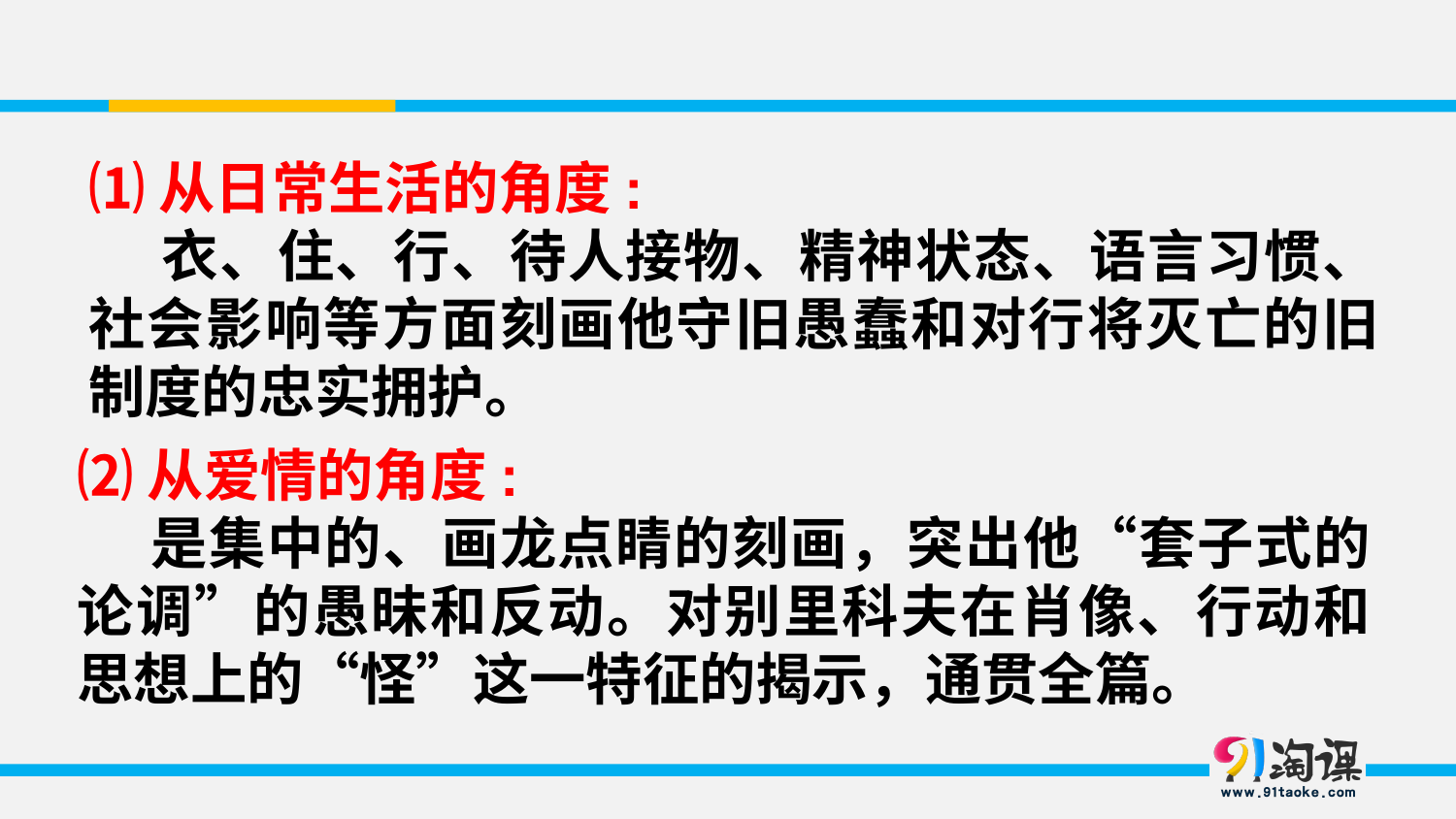

⑴从日常生活的角度:
    衣、住、行、待人接物、精神状态、语言习惯、社会影响等方面刻画他守旧愚蠢和对行将灭亡的旧制度的忠实拥护。
⑵从爱情的角度:
    是集中的、画龙点睛的刻画，突出他“套子式的论调”的愚昧和反动。对别里科夫在肖像、行动和思想上的“怪”这一特征的揭示，通贯全篇。